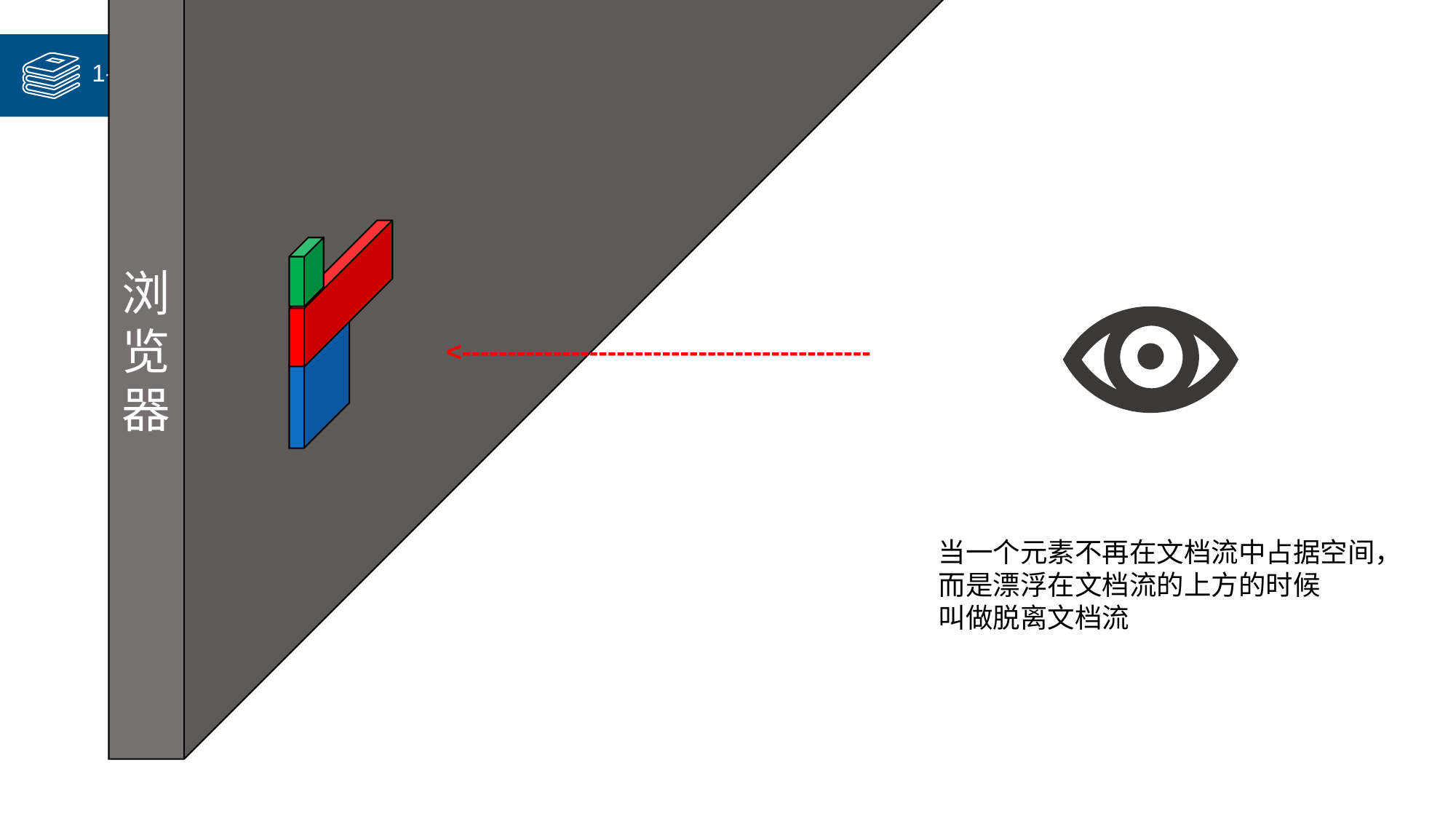

浏览器

05
1-浮动属性

<---------------------------------------------
当一个元素不再在文档流中占据空间，
而是漂浮在文档流的上方的时候
叫做脱离文档流